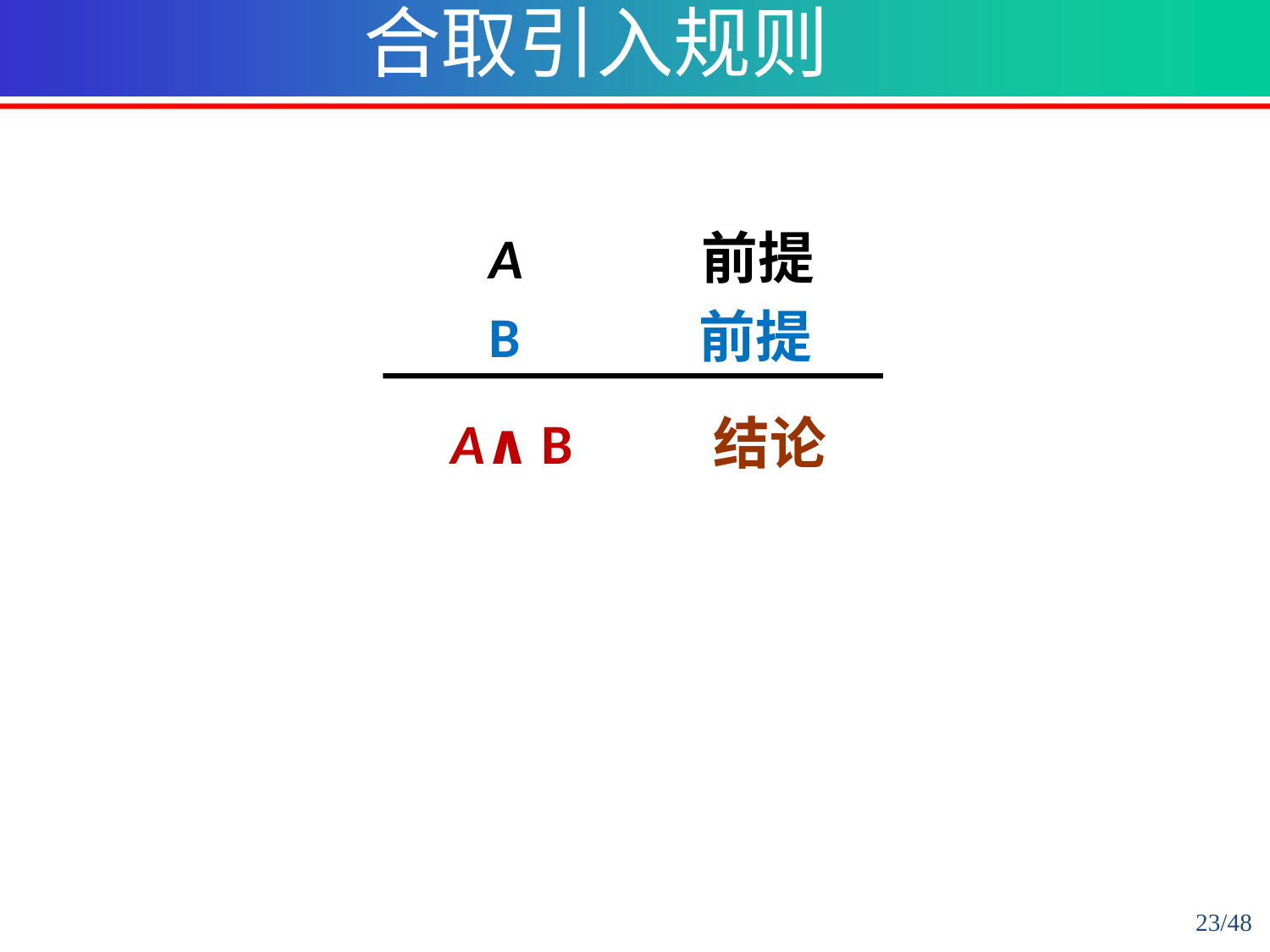

合取引入规则
                   A             前提
                   B             前提
                A∧B          结论

23/48